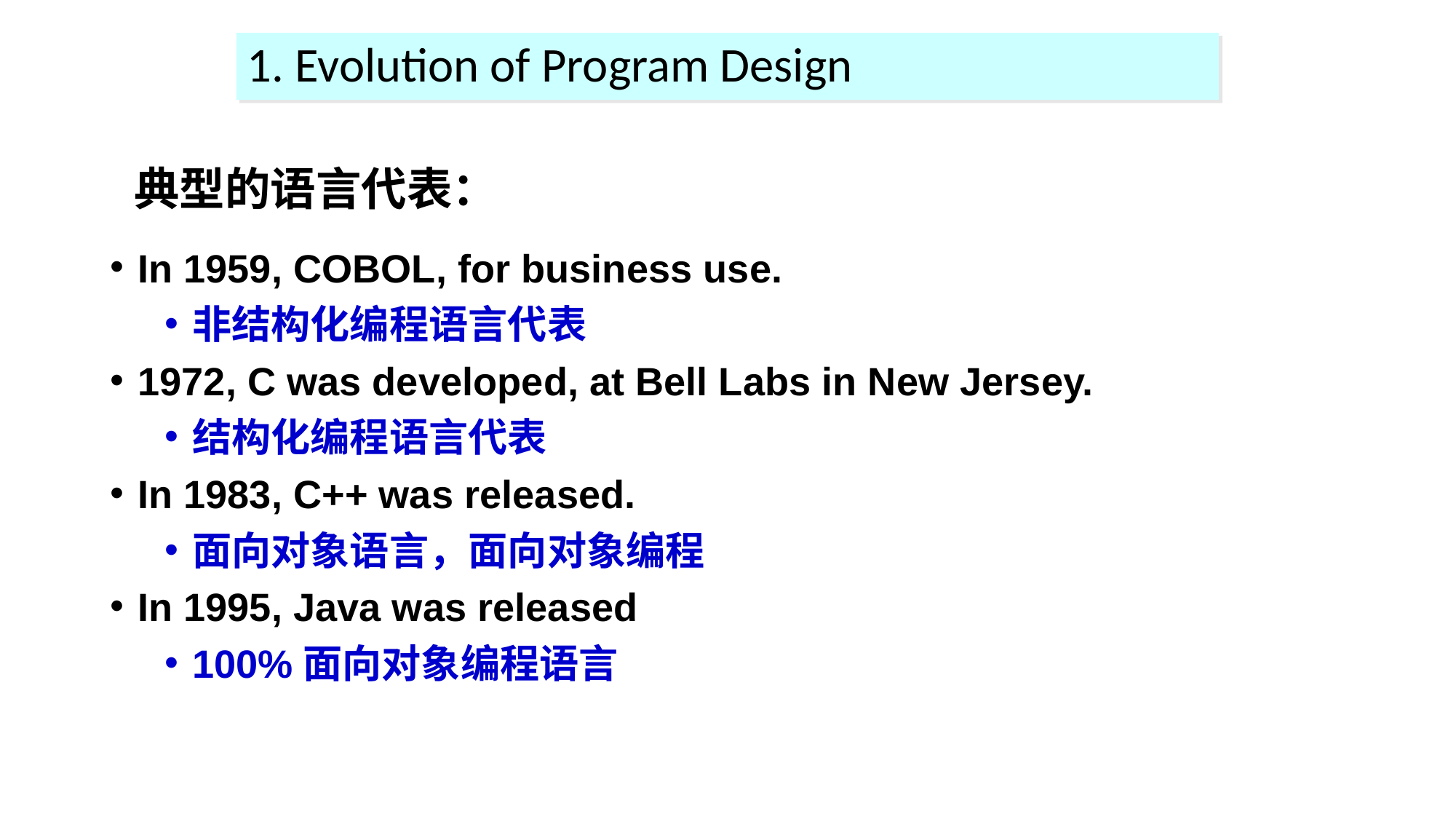

# 1. Evolution of Program Design
典型的语言代表：
In 1959, COBOL, for business use.
非结构化编程语言代表
1972, C was developed, at Bell Labs in New Jersey.
结构化编程语言代表
In 1983, C++ was released.
面向对象语言，面向对象编程
In 1995, Java was released
100%面向对象编程语言